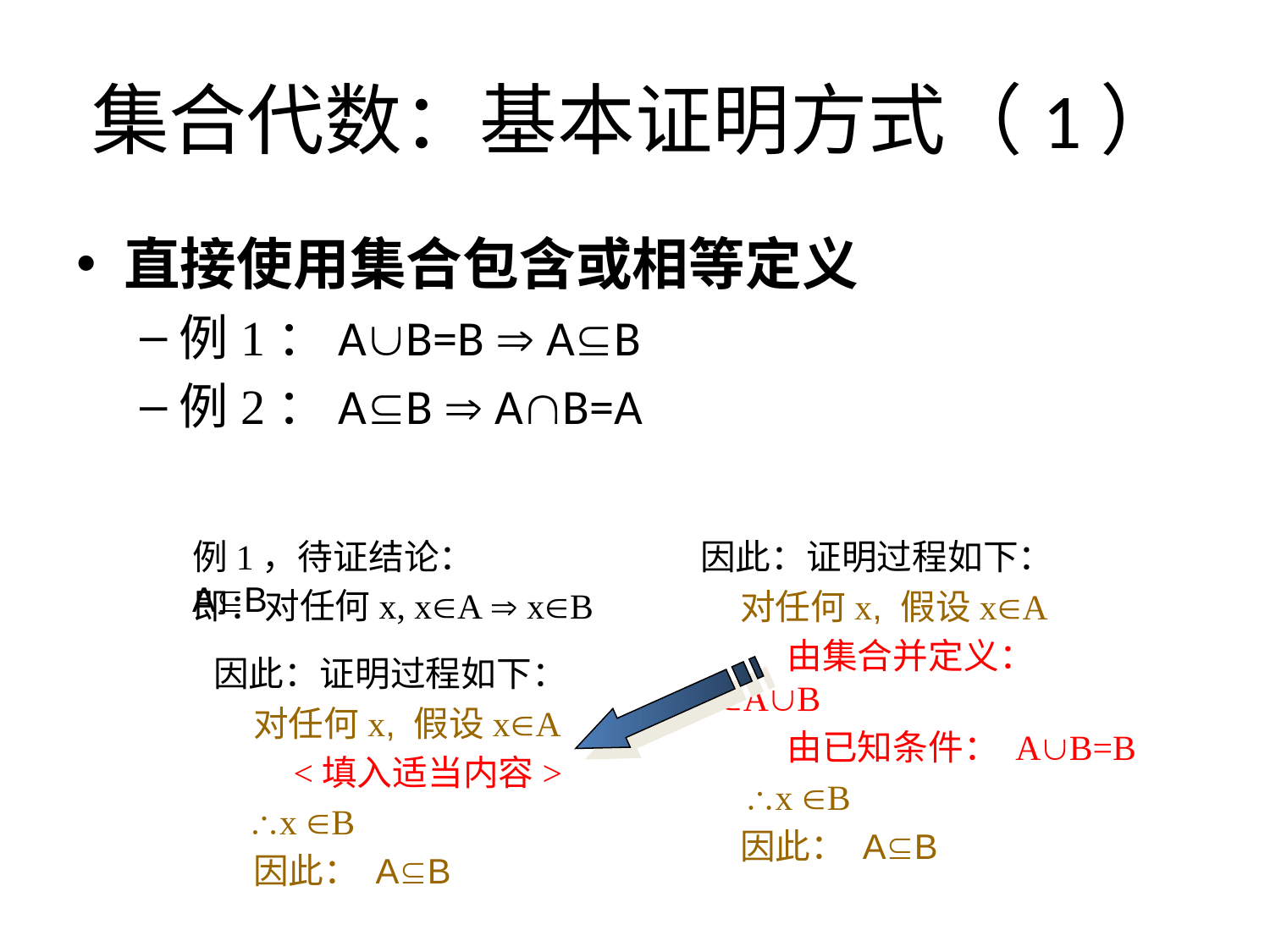

# 集合代数：基本证明方式（1）
直接使用集合包含或相等定义
例1：A∪B=B ⇒ A⊆B
例2：A⊆B ⇒ A∩B=A

例1，待证结论： A⊆B
因此：证明过程如下：
    对任何x, 假设x∈A
          由集合并定义：x∈A∪B
          由已知条件： A∪B=B
     ∴x ∈B
    因此： A⊆B
即：对任何x, x∈A ⇒ x∈B
因此：证明过程如下：
    对任何x, 假设x∈A
         <填入适当内容>
    ∴x ∈B
    因此： A⊆B